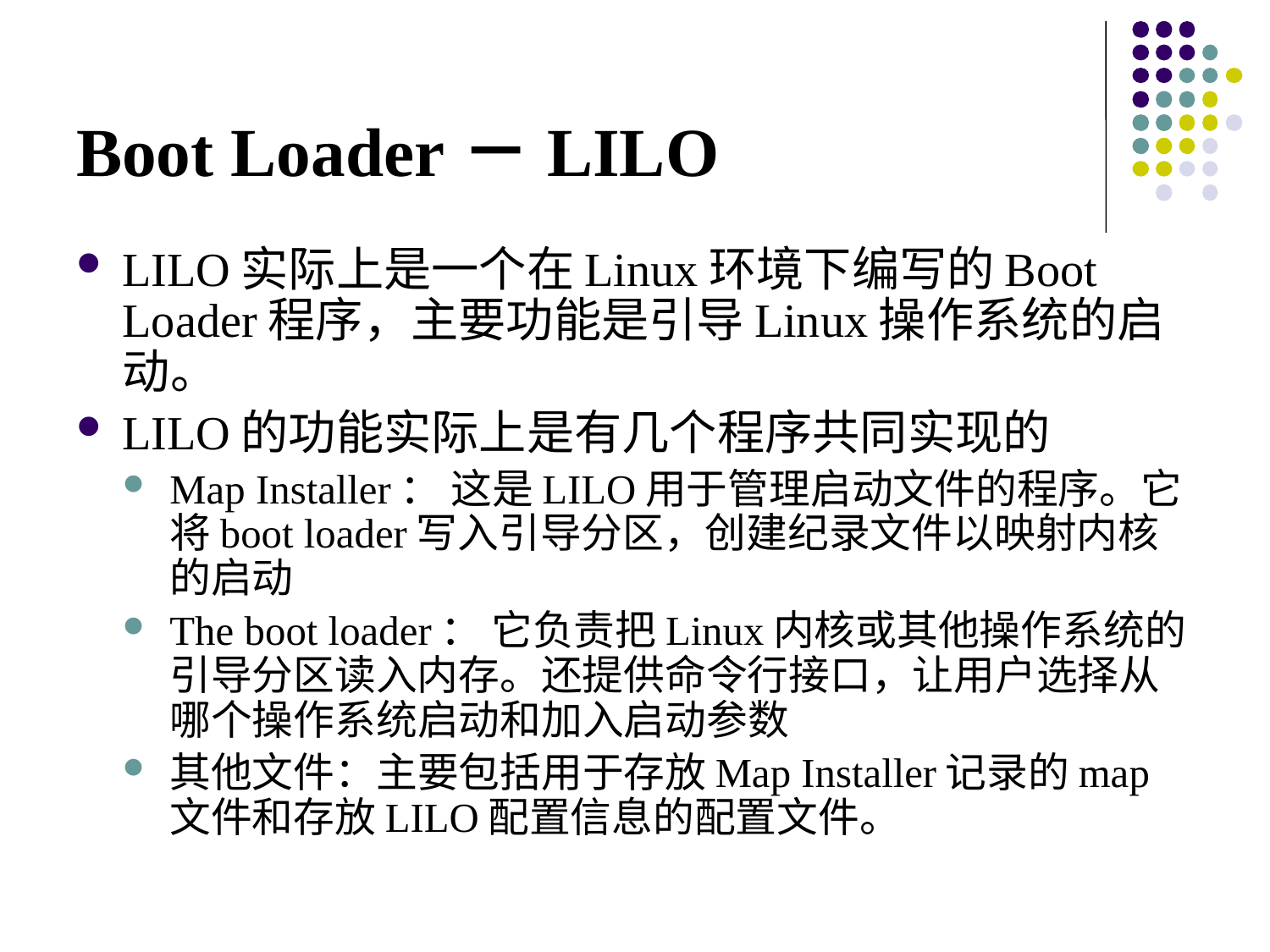

# Boot Loader－LILO
LILO实际上是一个在Linux环境下编写的Boot Loader程序，主要功能是引导Linux操作系统的启动。
LILO的功能实际上是有几个程序共同实现的
Map Installer： 这是LILO用于管理启动文件的程序。它将boot loader写入引导分区，创建纪录文件以映射内核的启动
The boot loader： 它负责把Linux内核或其他操作系统的引导分区读入内存。还提供命令行接口，让用户选择从哪个操作系统启动和加入启动参数
其他文件：主要包括用于存放Map Installer记录的map文件和存放LILO配置信息的配置文件。